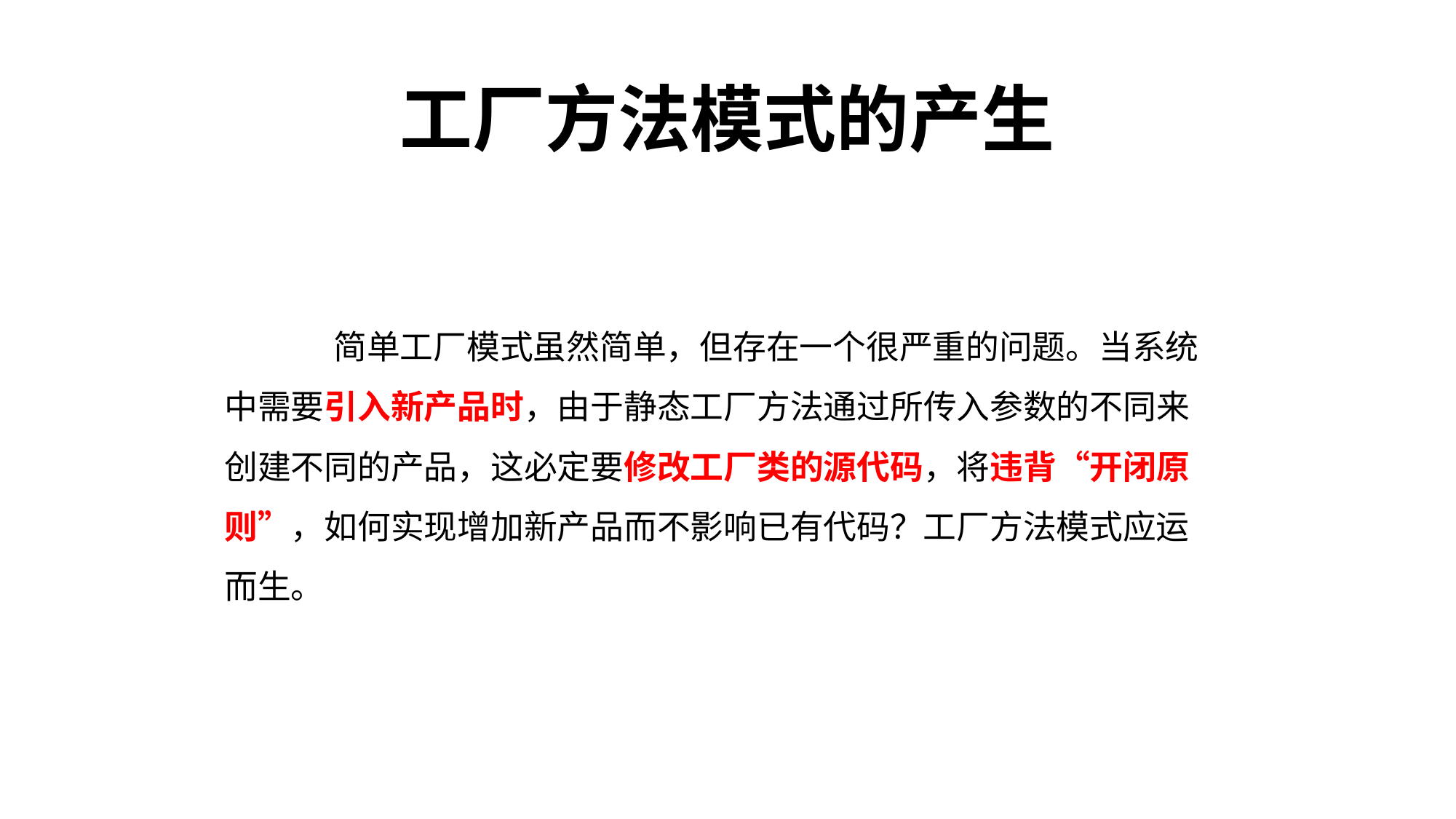

# 工厂方法模式的产生
	简单工厂模式虽然简单，但存在一个很严重的问题。当系统中需要引入新产品时，由于静态工厂方法通过所传入参数的不同来创建不同的产品，这必定要修改工厂类的源代码，将违背“开闭原则”，如何实现增加新产品而不影响已有代码？工厂方法模式应运而生。